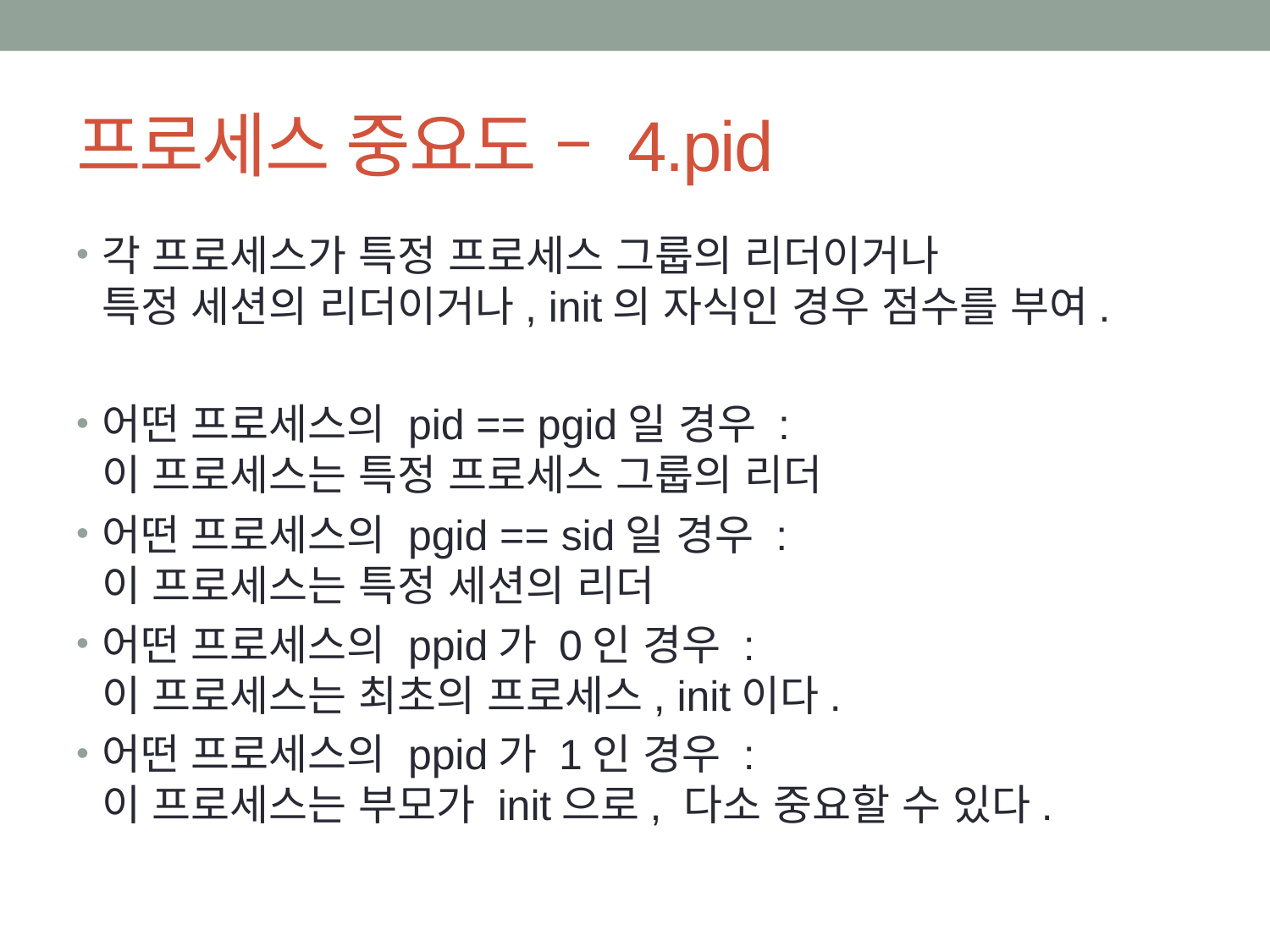

# 프로세스 중요도 – 4.pid
각 프로세스가 특정 프로세스 그룹의 리더이거나
특정 세션의 리더이거나, init의 자식인 경우 점수를 부여.

어떤 프로세스의 pid == pgid일 경우 :
이 프로세스는 특정 프로세스 그룹의 리더
어떤 프로세스의 pgid == sid일 경우 :
이 프로세스는 특정 세션의 리더
어떤 프로세스의 ppid가 0인 경우 :
이 프로세스는 최초의 프로세스, init이다.
어떤 프로세스의 ppid가 1인 경우 :
이 프로세스는 부모가 init으로, 다소 중요할 수 있다.